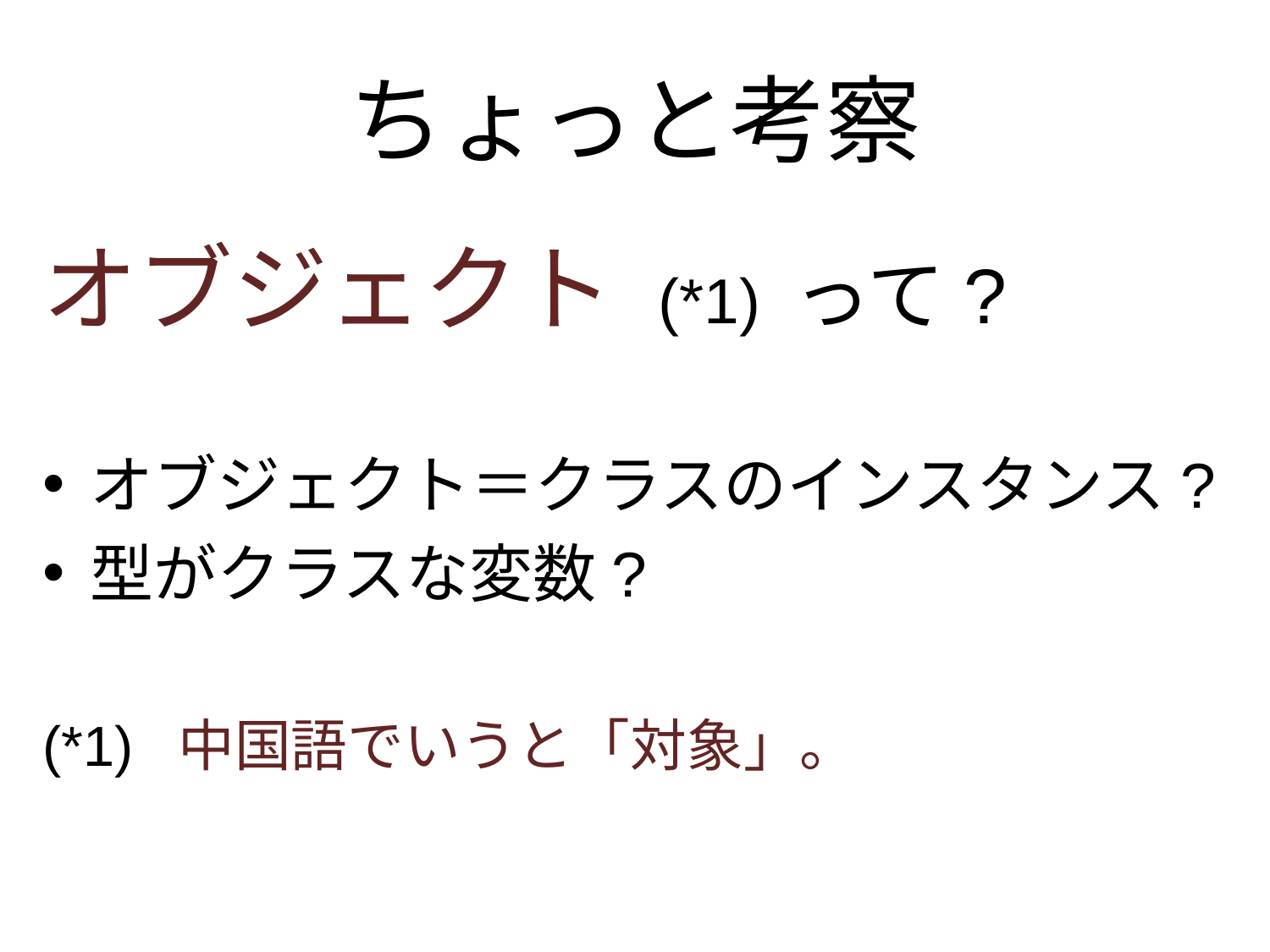

# ちょっと考察
オブジェクト (*1) って?

オブジェクト＝クラスのインスタンス?
型がクラスな変数?

(*1)  中国語でいうと「対象」。